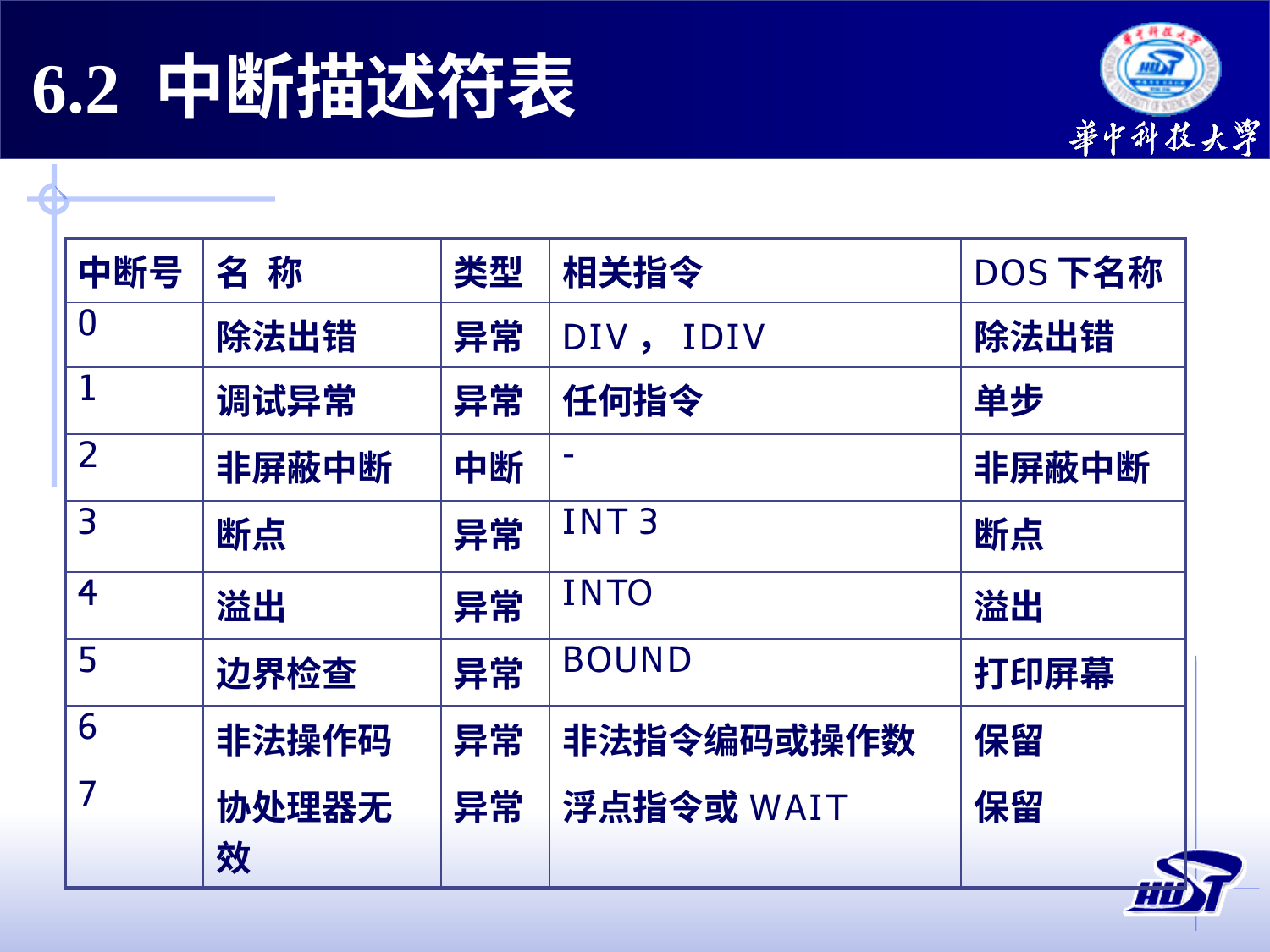

6.2 中断描述符表

| 中断号 | 名 称 | 类型 | 相关指令 | DOS下名称 |
| --- | --- | --- | --- | --- |
| 0 | 除法出错 | 异常 | DIV，IDIV | 除法出错 |
| 1 | 调试异常 | 异常 | 任何指令 | 单步 |
| 2 | 非屏蔽中断 | 中断 | - | 非屏蔽中断 |
| 3 | 断点 | 异常 | INT 3 | 断点 |
| 4 | 溢出 | 异常 | INTO | 溢出 |
| 5 | 边界检查 | 异常 | BOUND | 打印屏幕 |
| 6 | 非法操作码 | 异常 | 非法指令编码或操作数 | 保留 |
| 7 | 协处理器无效 | 异常 | 浮点指令或WAIT | 保留 |